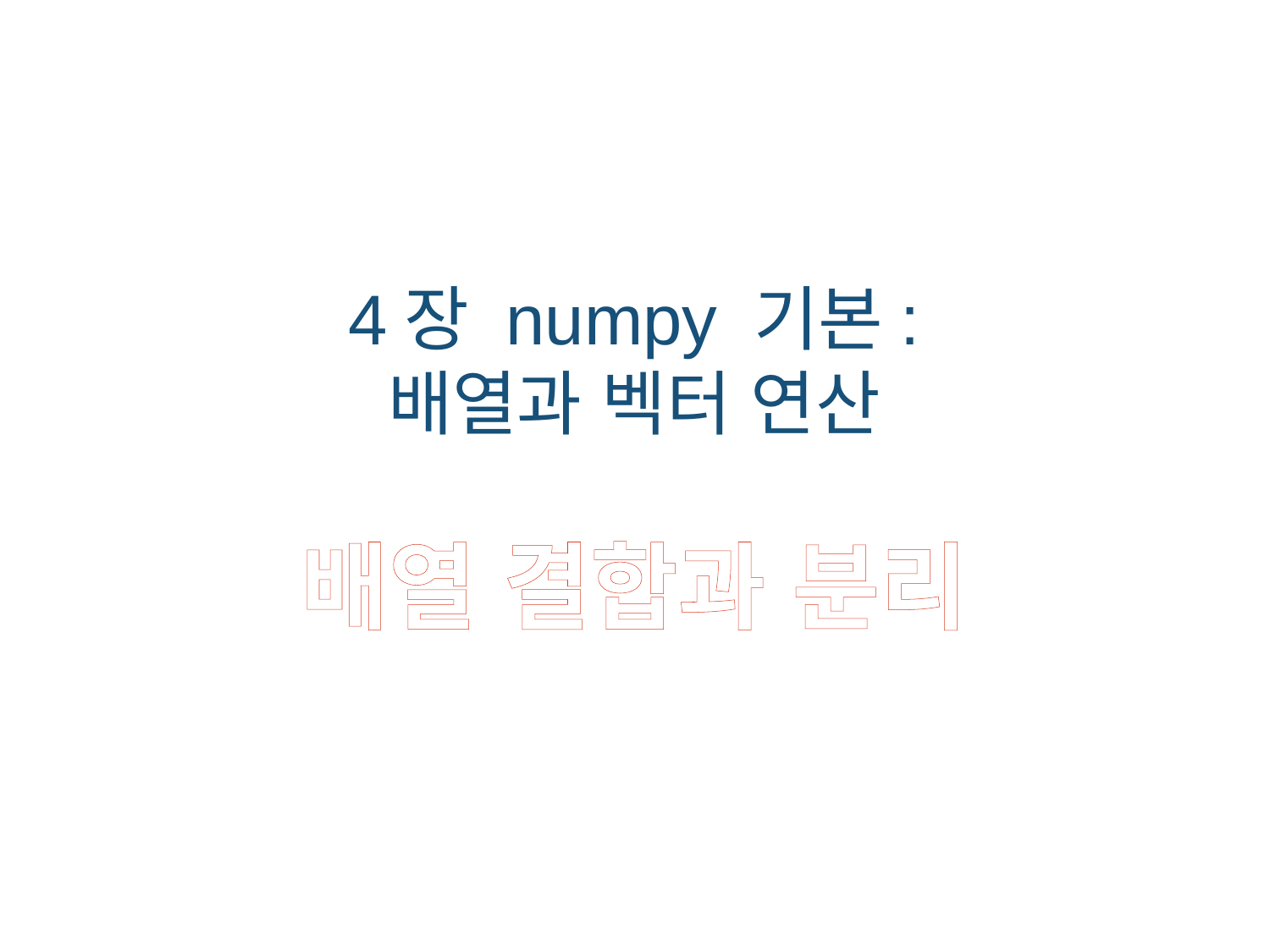

4장 numpy 기본:
배열과 벡터 연산
배열 결합과 분리